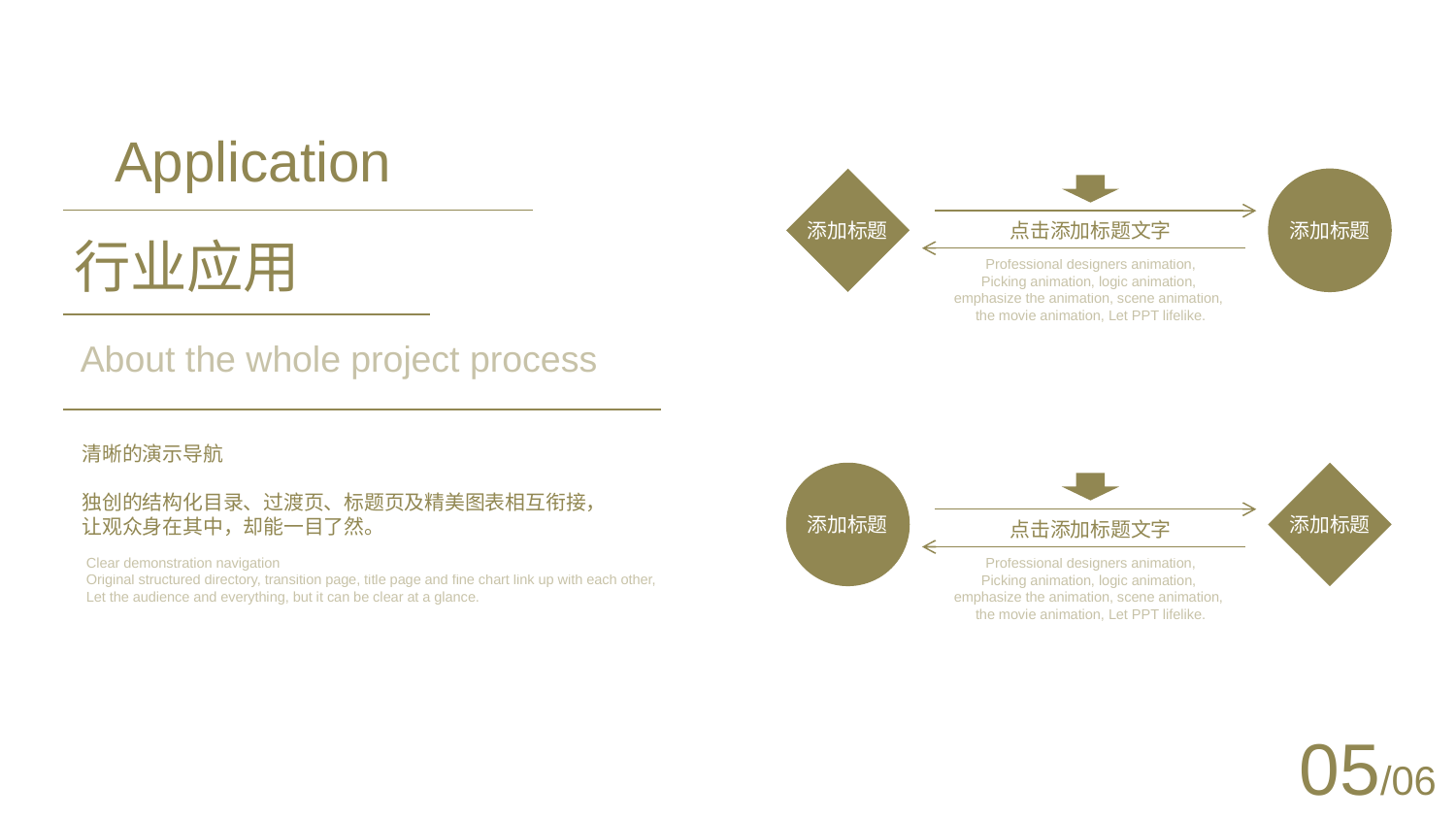

Application
行业应用
About the whole project process

添加标题

添加标题
点击添加标题文字
Professional designers animation,
Picking animation, logic animation,
emphasize the animation, scene animation,
the movie animation, Let PPT lifelike.
清晰的演示导航

独创的结构化目录、过渡页、标题页及精美图表相互衔接，
让观众身在其中，却能一目了然。
Clear demonstration navigation
Original structured directory, transition page, title page and fine chart link up with each other,
Let the audience and everything, but it can be clear at a glance.

添加标题

添加标题
点击添加标题文字
Professional designers animation,
Picking animation, logic animation,
emphasize the animation, scene animation,
the movie animation, Let PPT lifelike.
05/06